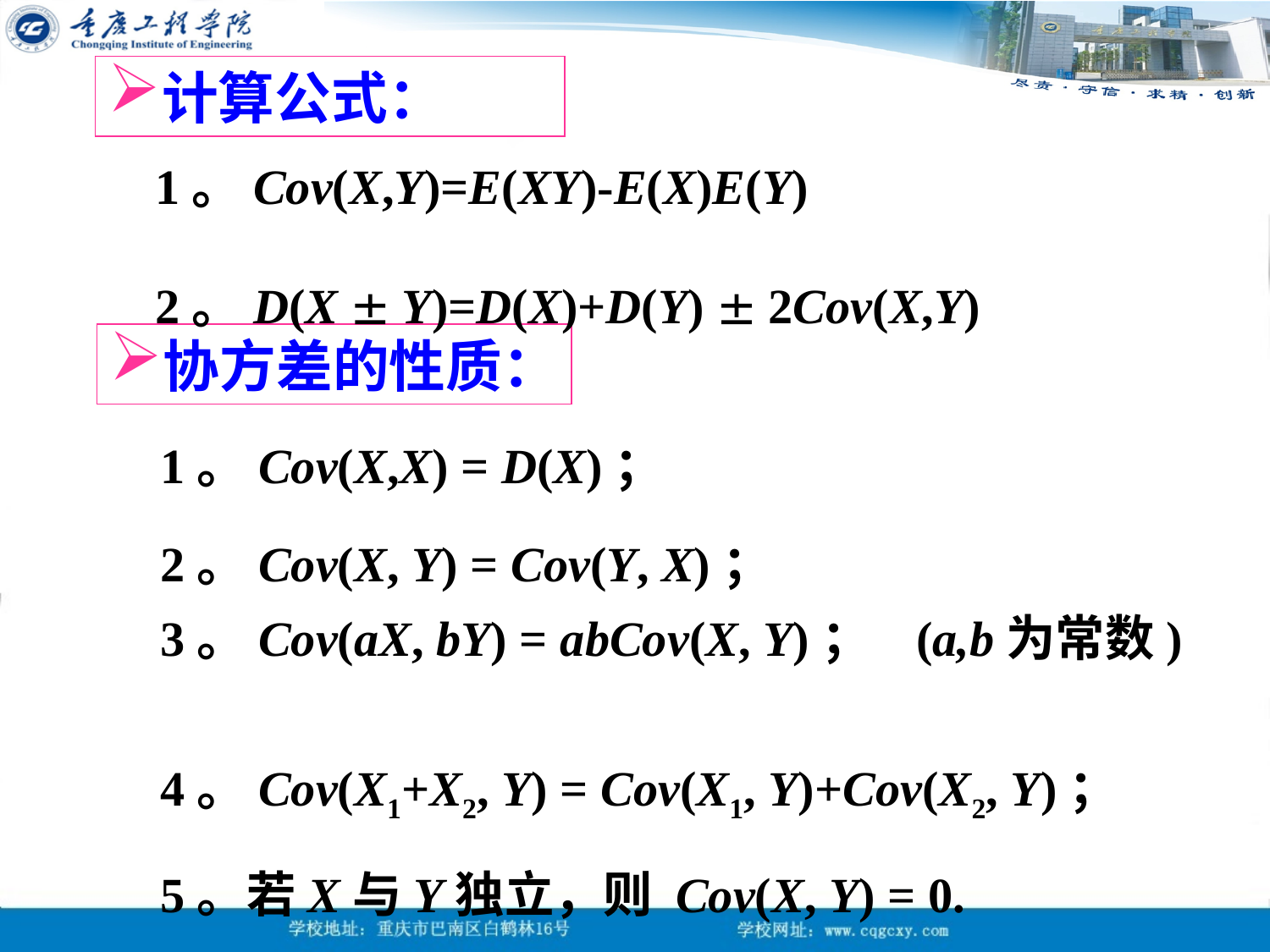

计算公式：
1。Cov(X,Y)=E(XY)-E(X)E(Y)
2。D(X ± Y)=D(X)+D(Y) ± 2Cov(X,Y)
协方差的性质：
1。Cov(X,X) = D(X)；
2。Cov(X, Y) = Cov(Y, X)；
3。Cov(aX, bY) = abCov(X, Y)；   (a,b为常数)
4。Cov(X1+X2, Y) = Cov(X1, Y)+Cov(X2, Y)；
5。若X与Y独立，则 Cov(X, Y) = 0.